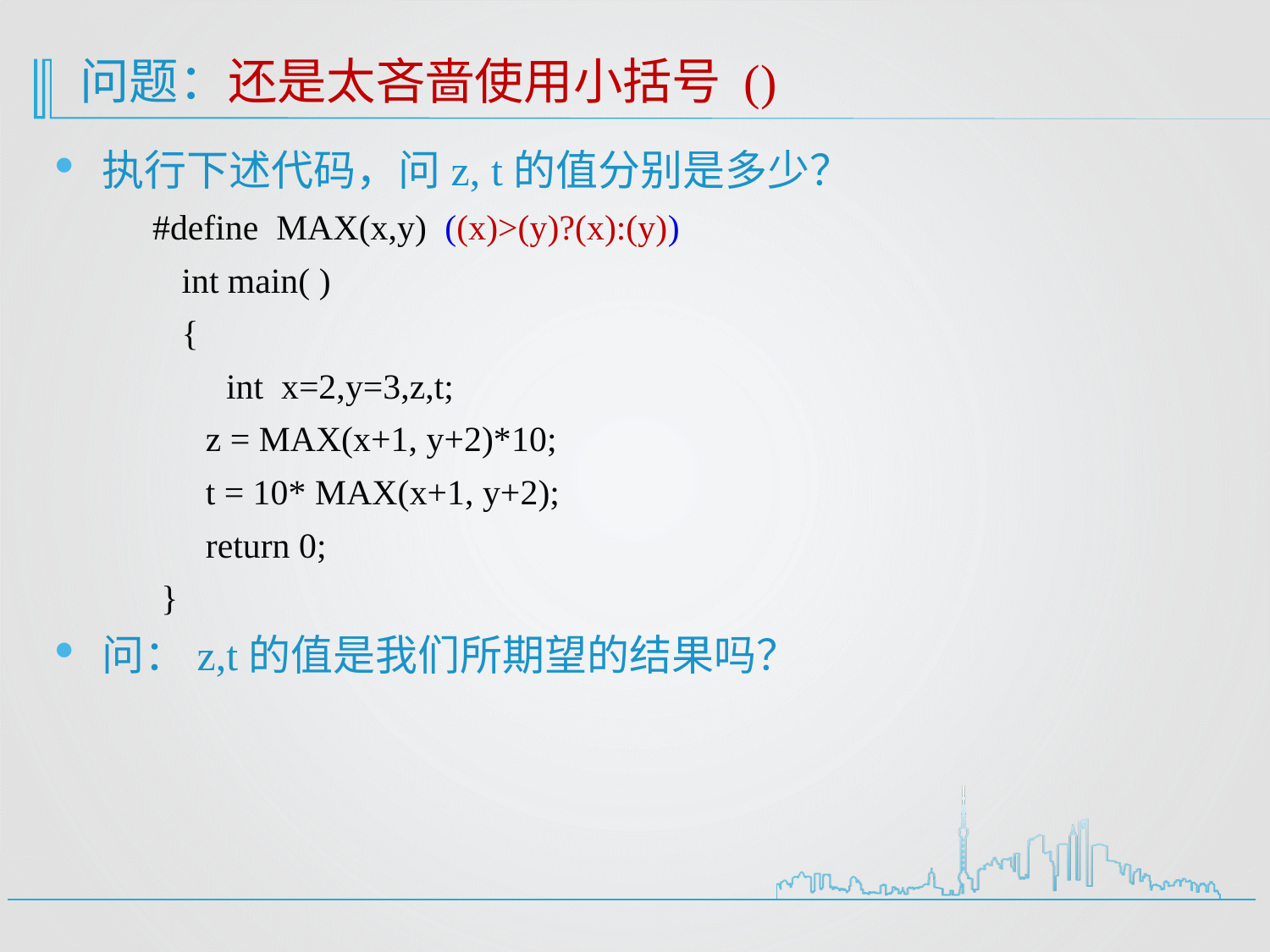

# 问题：还是太吝啬使用小括号 ()
执行下述代码，问z, t的值分别是多少？
           #define  MAX(x,y)  ((x)>(y)?(x):(y))
	int main( )
	{
    	     int  x=2,y=3,z,t;
                 z = MAX(x+1, y+2)*10;
                 t = 10* MAX(x+1, y+2);
                 return 0;
            }
问：z,t的值是我们所期望的结果吗？